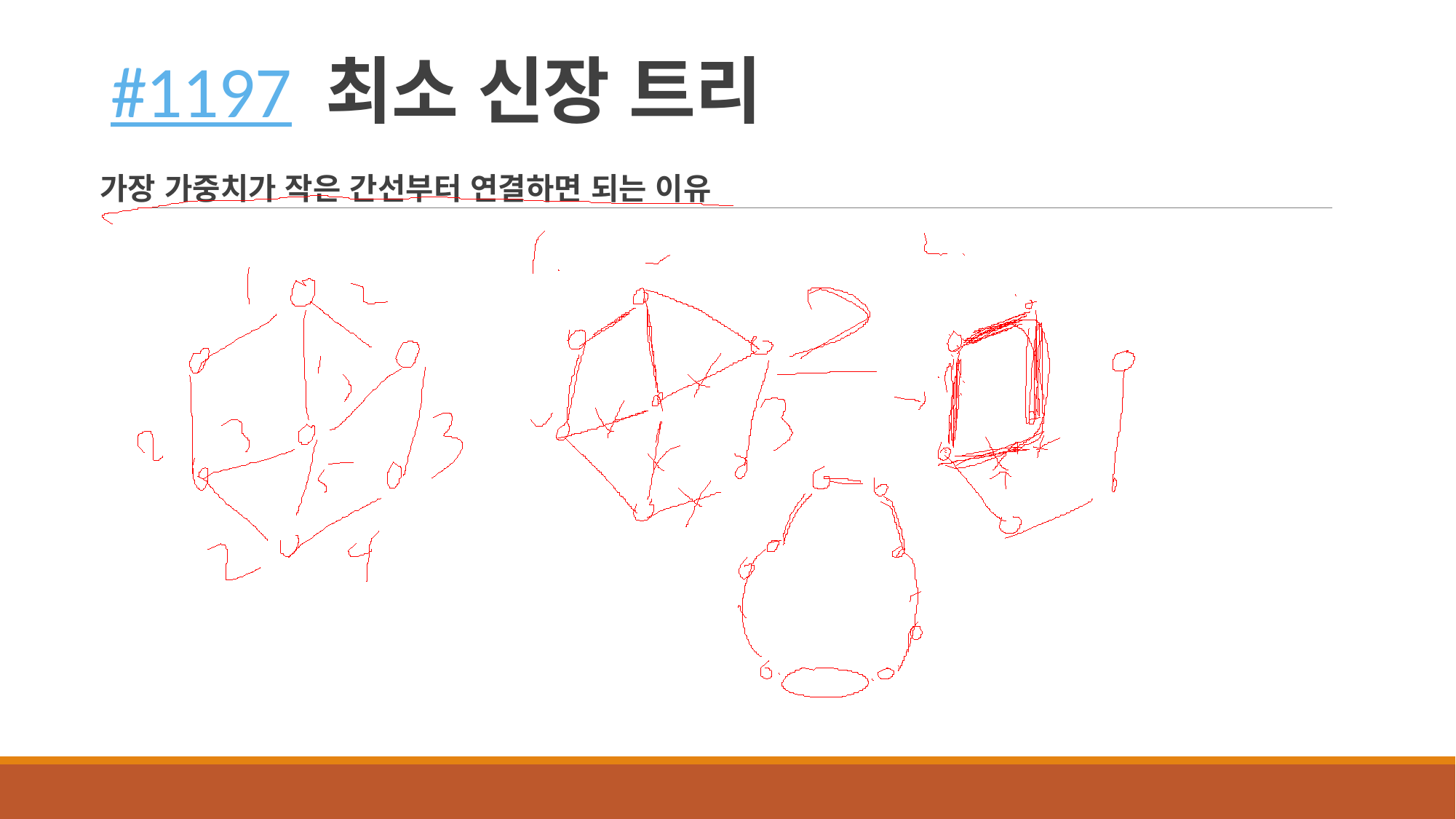

# #1197 최소 신장 트리
가장 가중치가 작은 간선부터 연결하면 되는 이유